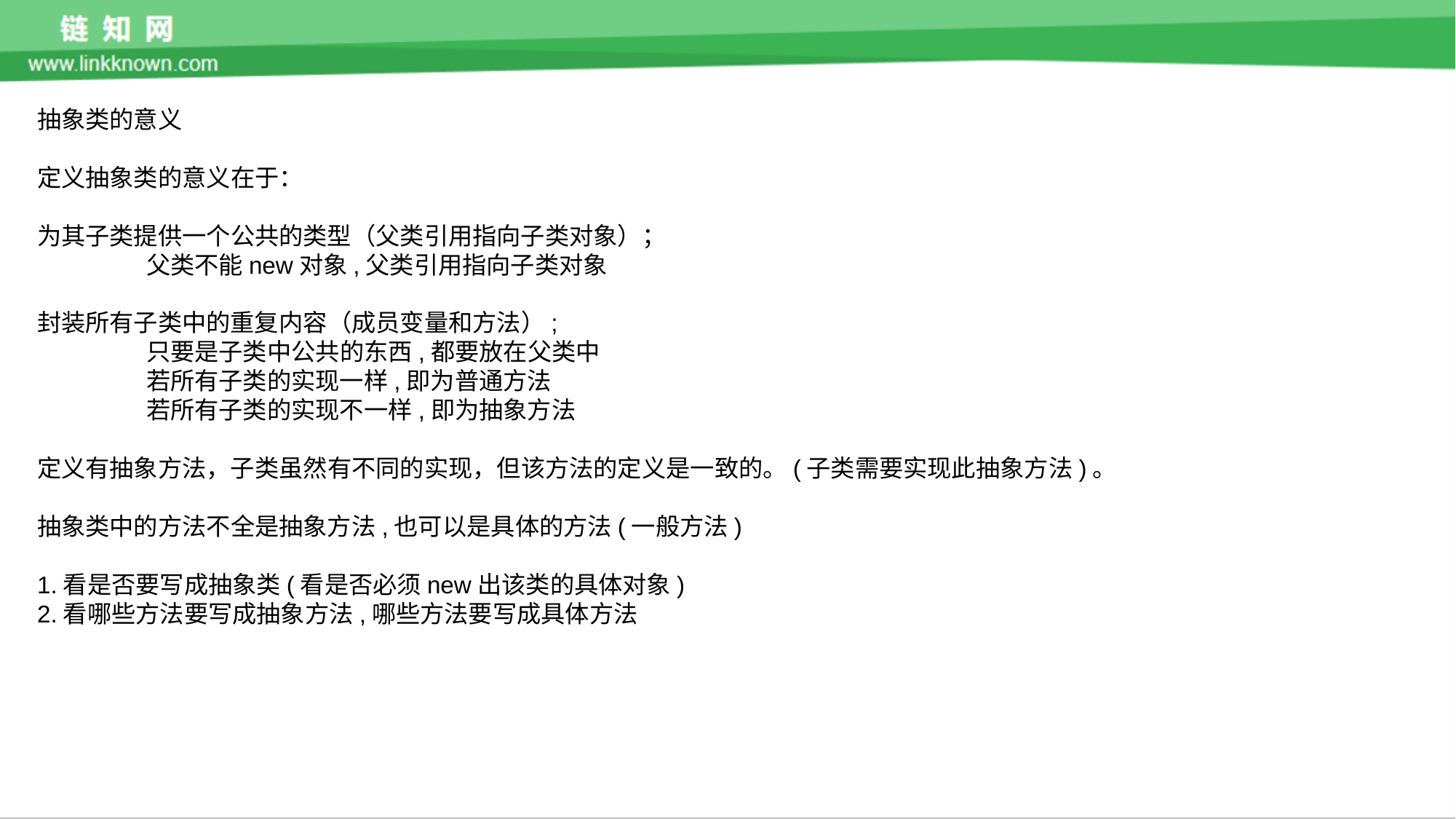

抽象类的意义

定义抽象类的意义在于：

为其子类提供一个公共的类型（父类引用指向子类对象）；
	父类不能new对象,父类引用指向子类对象

封装所有子类中的重复内容（成员变量和方法）;
	只要是子类中公共的东西,都要放在父类中
	若所有子类的实现一样,即为普通方法
	若所有子类的实现不一样,即为抽象方法

定义有抽象方法，子类虽然有不同的实现，但该方法的定义是一致的。(子类需要实现此抽象方法)。

抽象类中的方法不全是抽象方法,也可以是具体的方法(一般方法)

1.看是否要写成抽象类(看是否必须new出该类的具体对象)
2.看哪些方法要写成抽象方法,哪些方法要写成具体方法